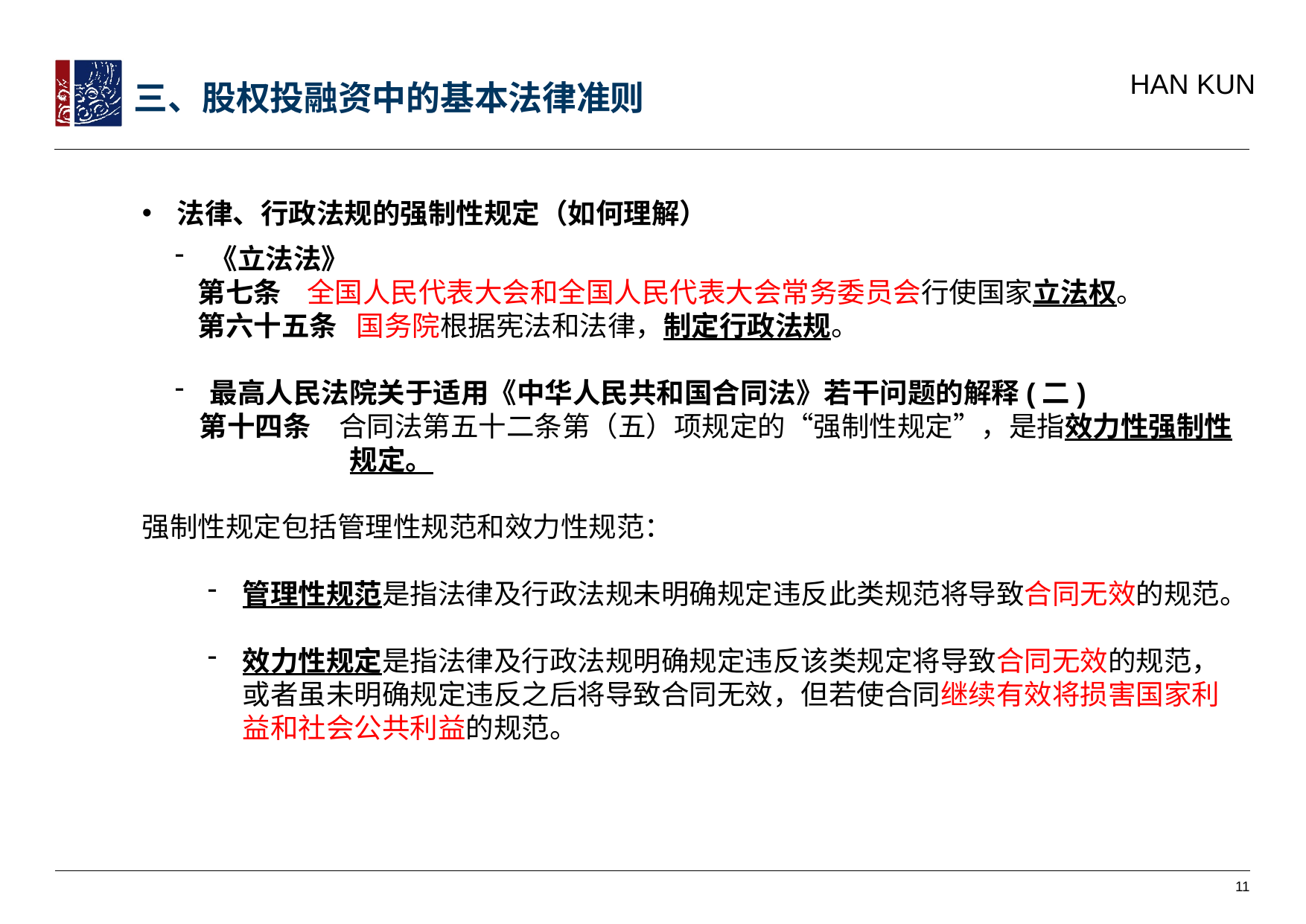

三、股权投融资中的基本法律准则

法律、行政法规的强制性规定（如何理解）
《立法法》
第七条    全国人民代表大会和全国人民代表大会常务委员会行使国家立法权。
第六十五条   国务院根据宪法和法律，制定行政法规。

最高人民法院关于适用《中华人民共和国合同法》若干问题的解释(二)
        第十四条　合同法第五十二条第（五）项规定的“强制性规定”，是指效力性强制性规定。

强制性规定包括管理性规范和效力性规范：

管理性规范是指法律及行政法规未明确规定违反此类规范将导致合同无效的规范。

效力性规定是指法律及行政法规明确规定违反该类规定将导致合同无效的规范，或者虽未明确规定违反之后将导致合同无效，但若使合同继续有效将损害国家利益和社会公共利益的规范。